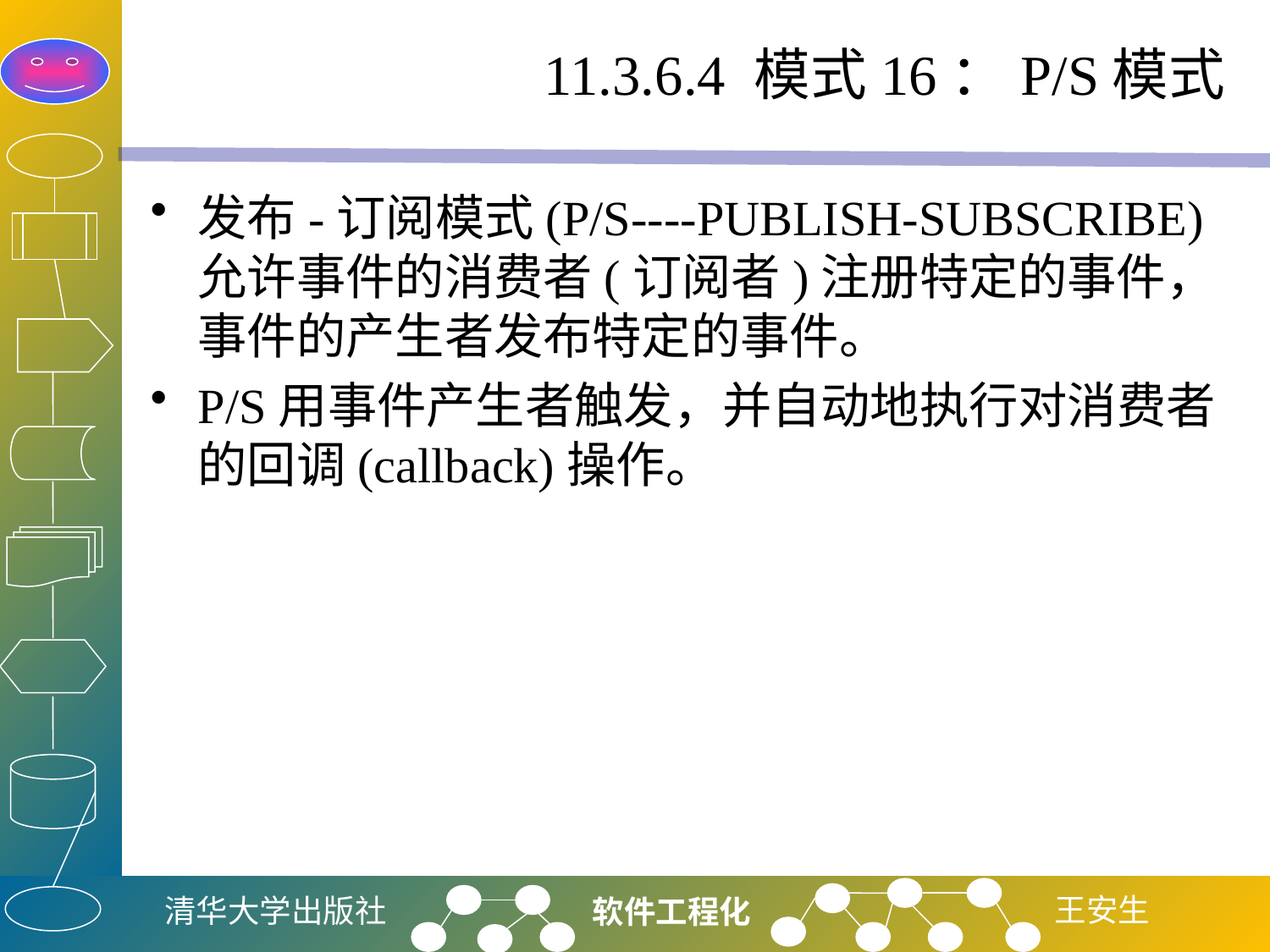

# 11.3.6.4 模式16：P/S模式
发布-订阅模式(P/S----PUBLISH-SUBSCRIBE)允许事件的消费者(订阅者)注册特定的事件，事件的产生者发布特定的事件。
P/S用事件产生者触发，并自动地执行对消费者的回调(callback)操作。